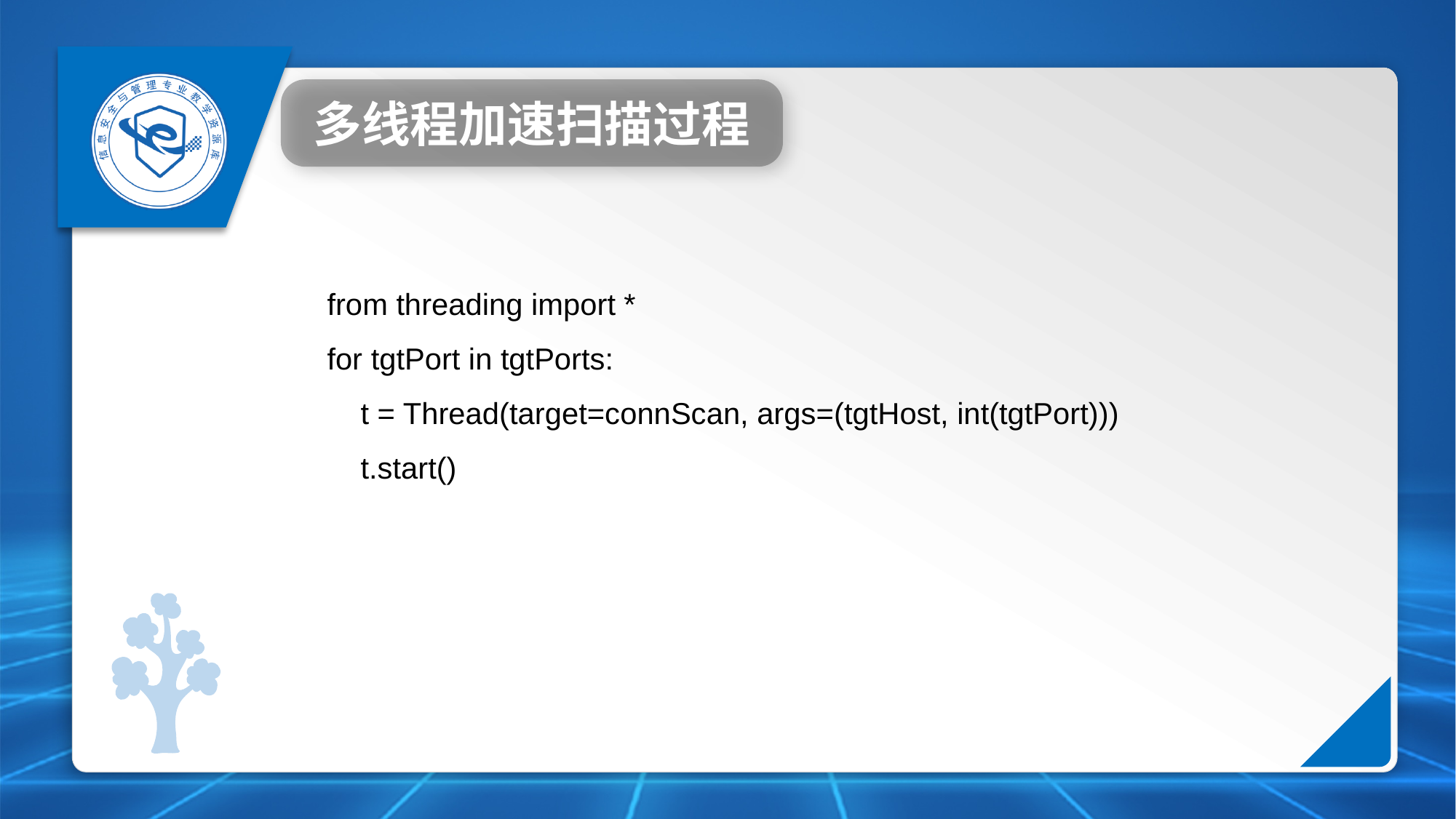

多线程加速扫描过程

from threading import *
for tgtPort in tgtPorts:
    t = Thread(target=connScan, args=(tgtHost, int(tgtPort)))
    t.start()